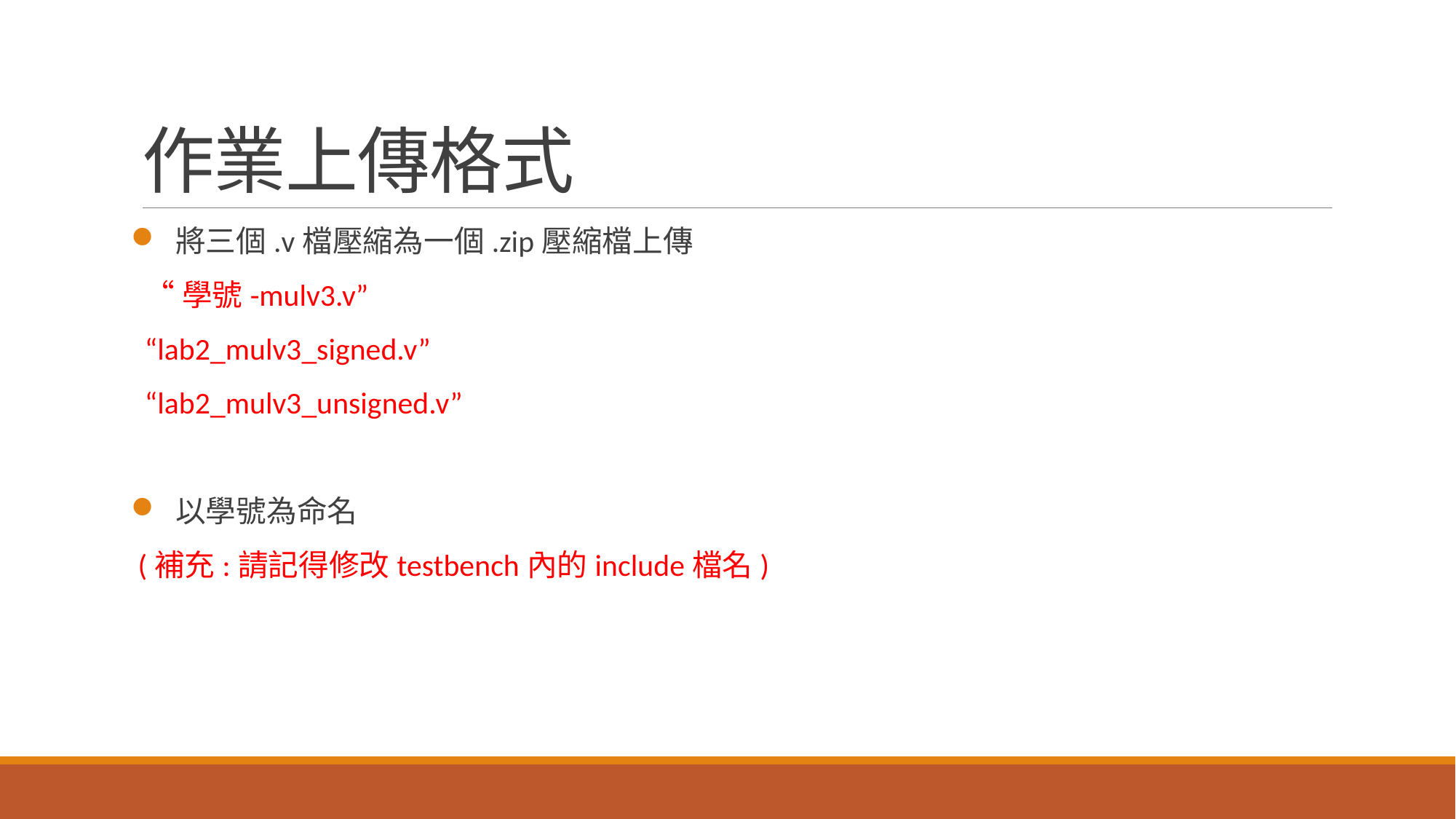

# 作業上傳格式
 將三個.v檔壓縮為一個.zip壓縮檔上傳
  “學號-mulv3.v”
  “lab2_mulv3_signed.v”
  “lab2_mulv3_unsigned.v”

 以學號為命名
 (補充:請記得修改testbench內的include檔名)